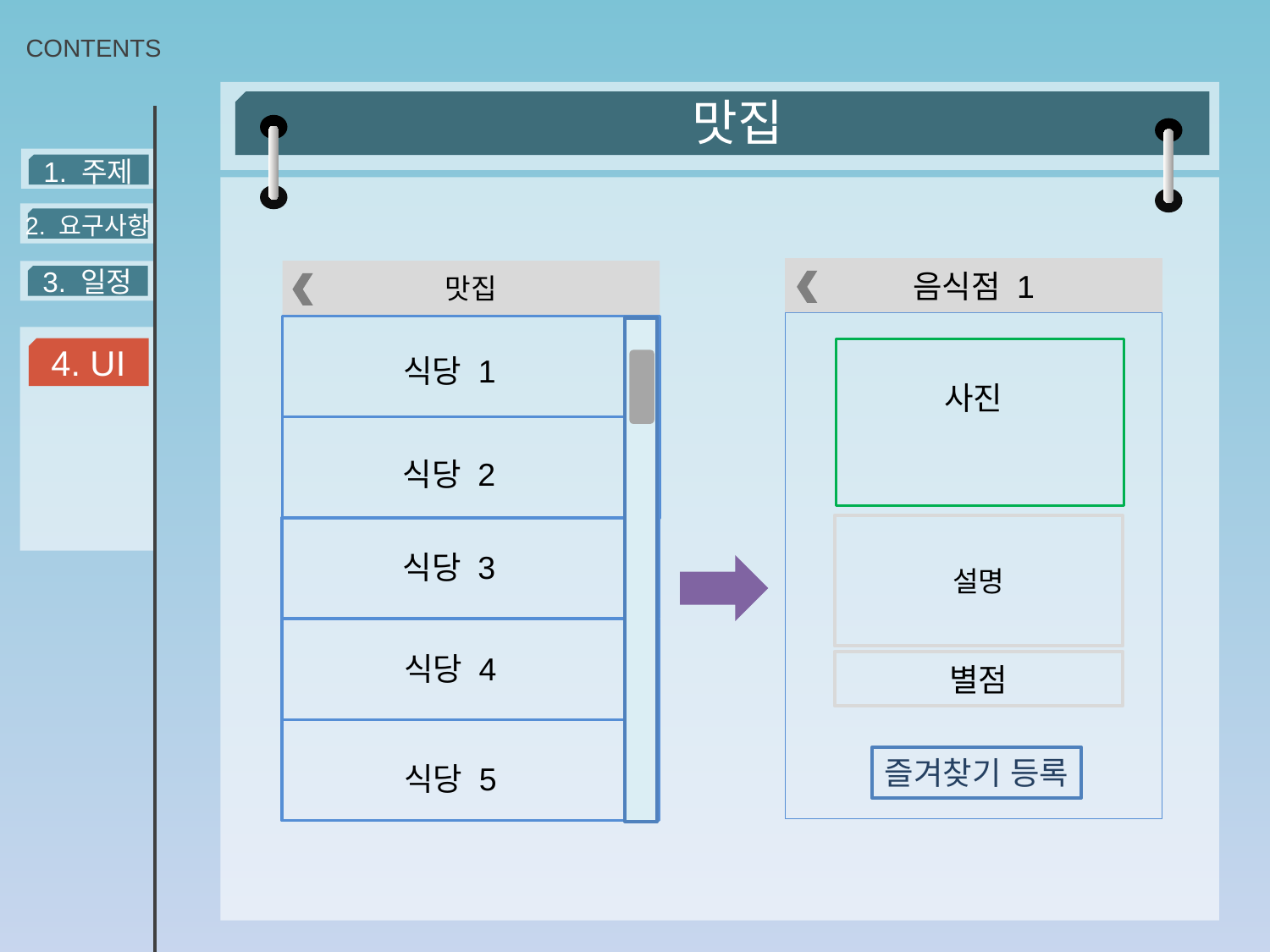

# CONTENTS
맛집

1. 주제

2. 요구사항

3. 일정
음식점 1
맛집

식당 1
사진

식당 2
설명

식당 3

식당 4
별점

식당 5

4. UI

즐겨찾기 등록